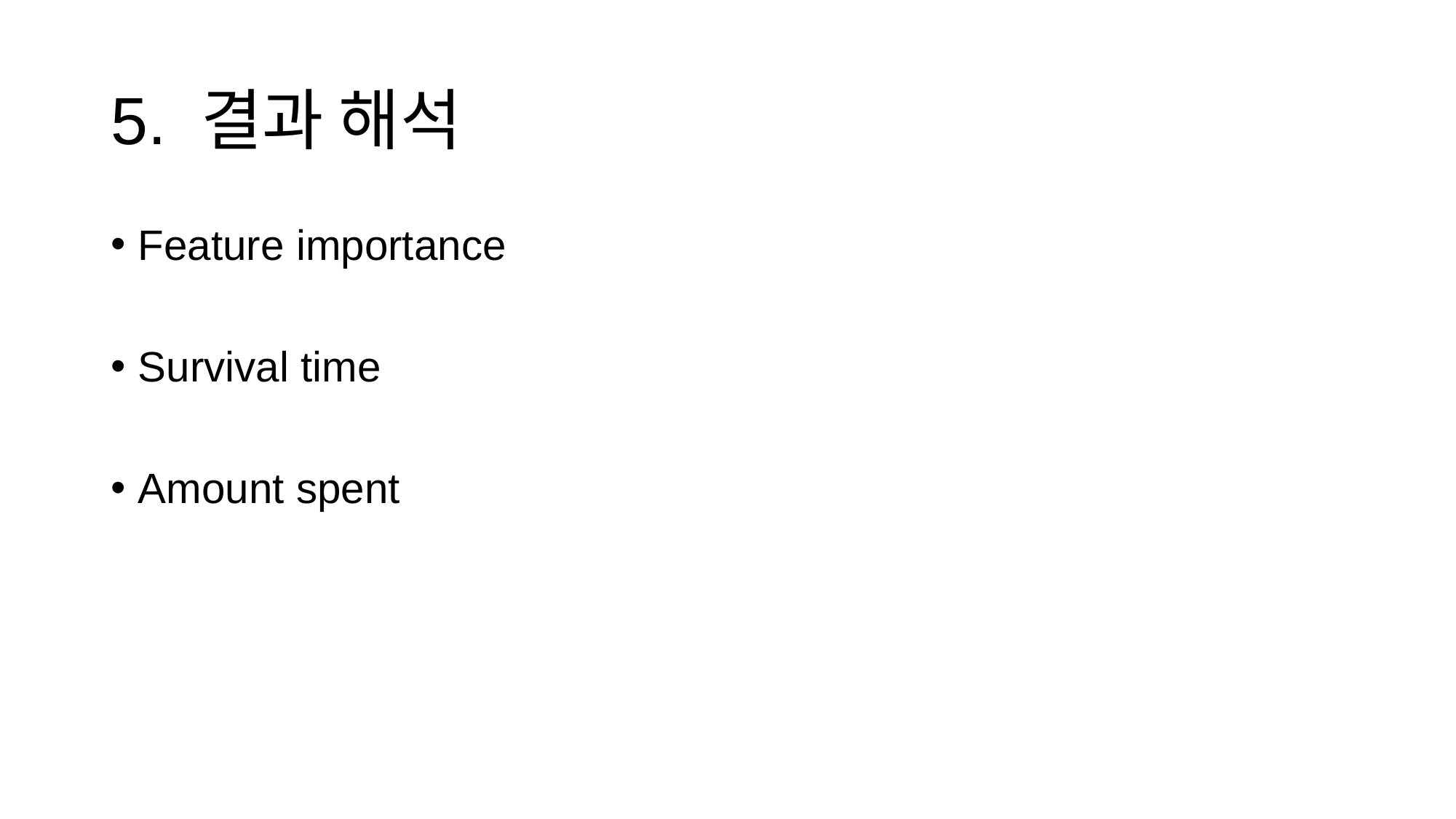

# 5. 결과 해석
Feature importance

Survival time

Amount spent